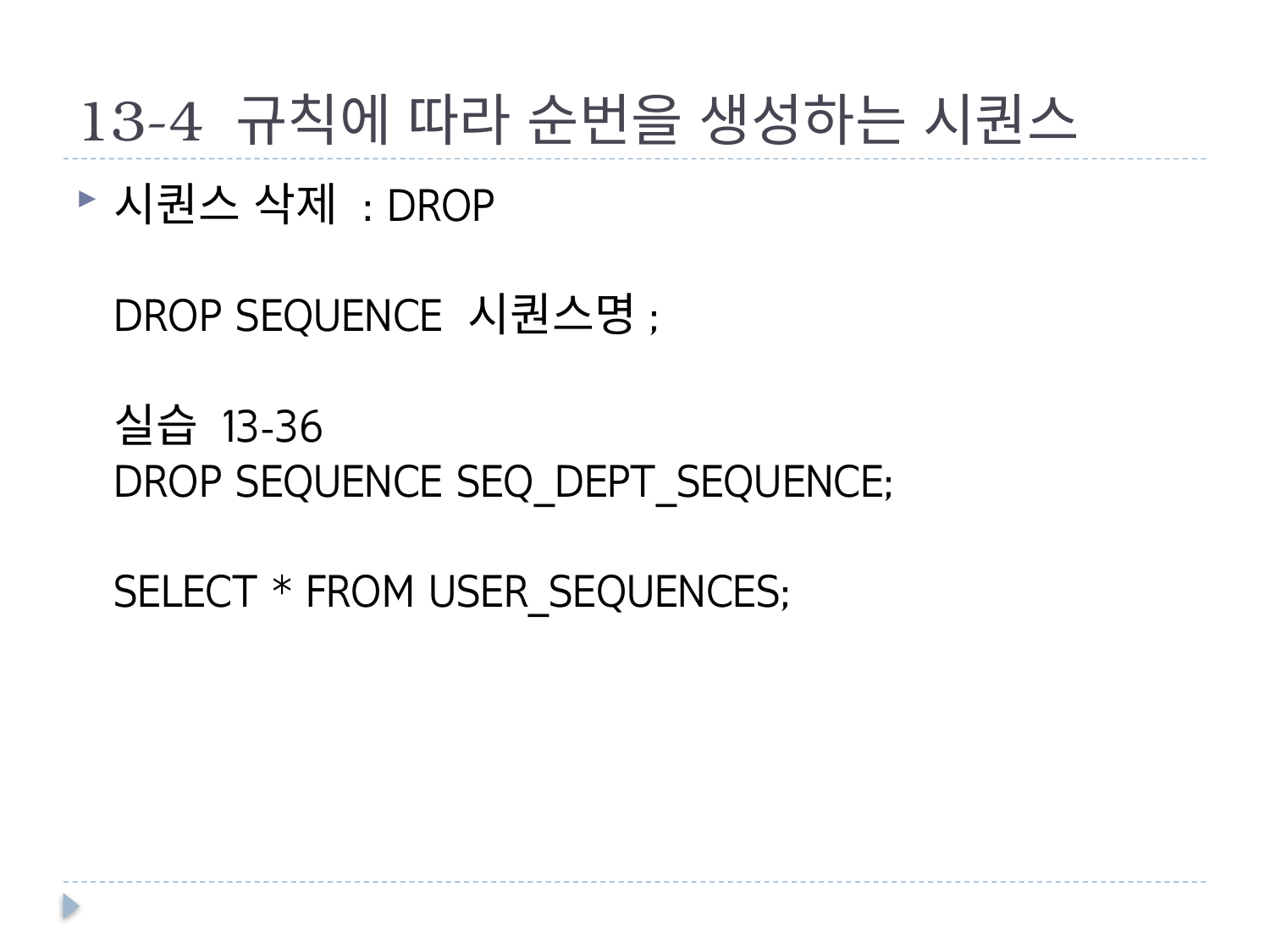

# 13-4 규칙에 따라 순번을 생성하는 시퀀스
시퀀스 삭제 : DROP
DROP SEQUENCE 시퀀스명;
실습 13-36
DROP SEQUENCE SEQ_DEPT_SEQUENCE;
SELECT * FROM USER_SEQUENCES;